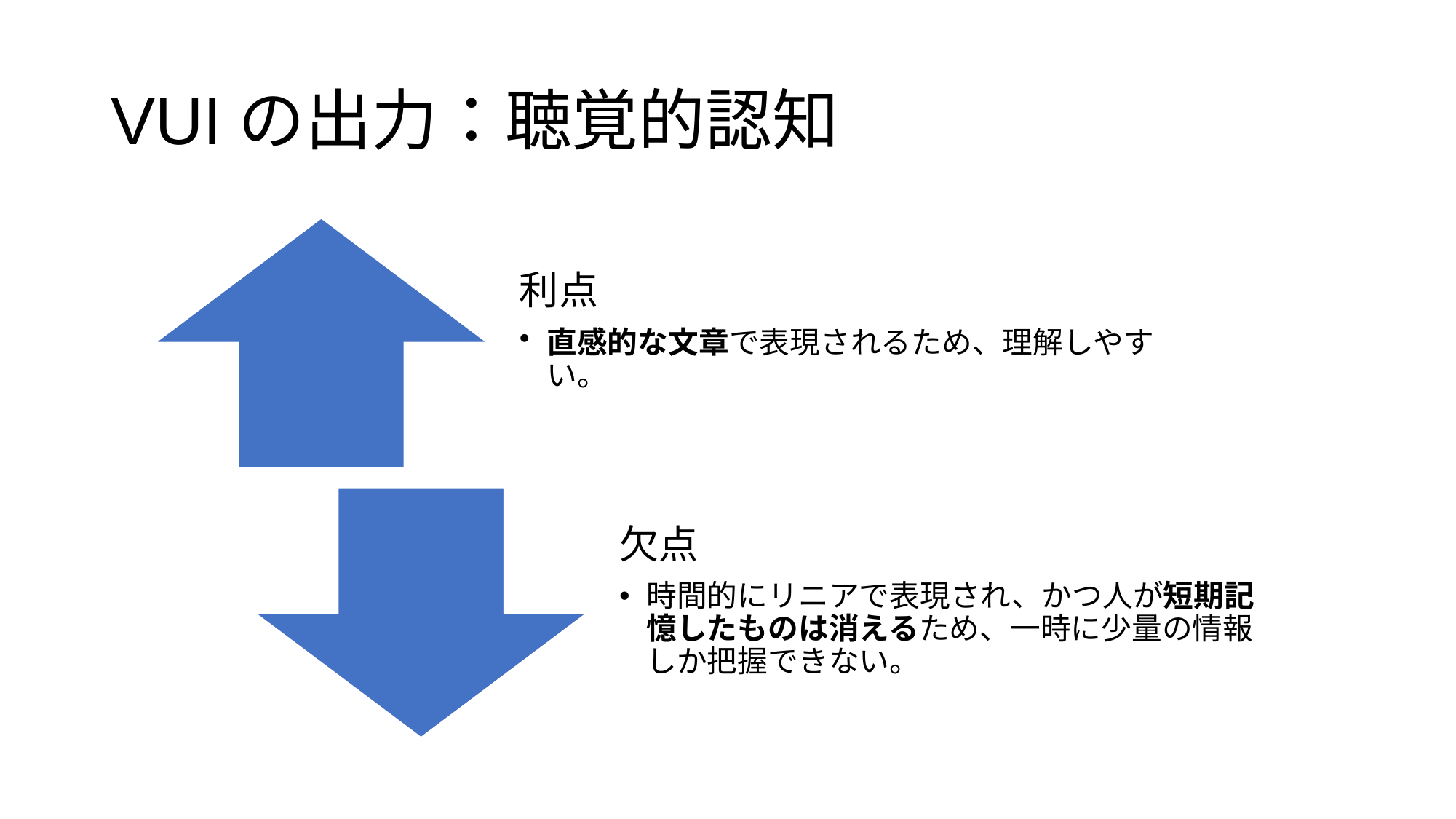

# VUIの出力：聴覚的認知
利点
直感的な文章で表現されるため、理解しやすい。
欠点
時間的にリニアで表現され、かつ人が短期記憶したものは消えるため、一時に少量の情報しか把握できない。